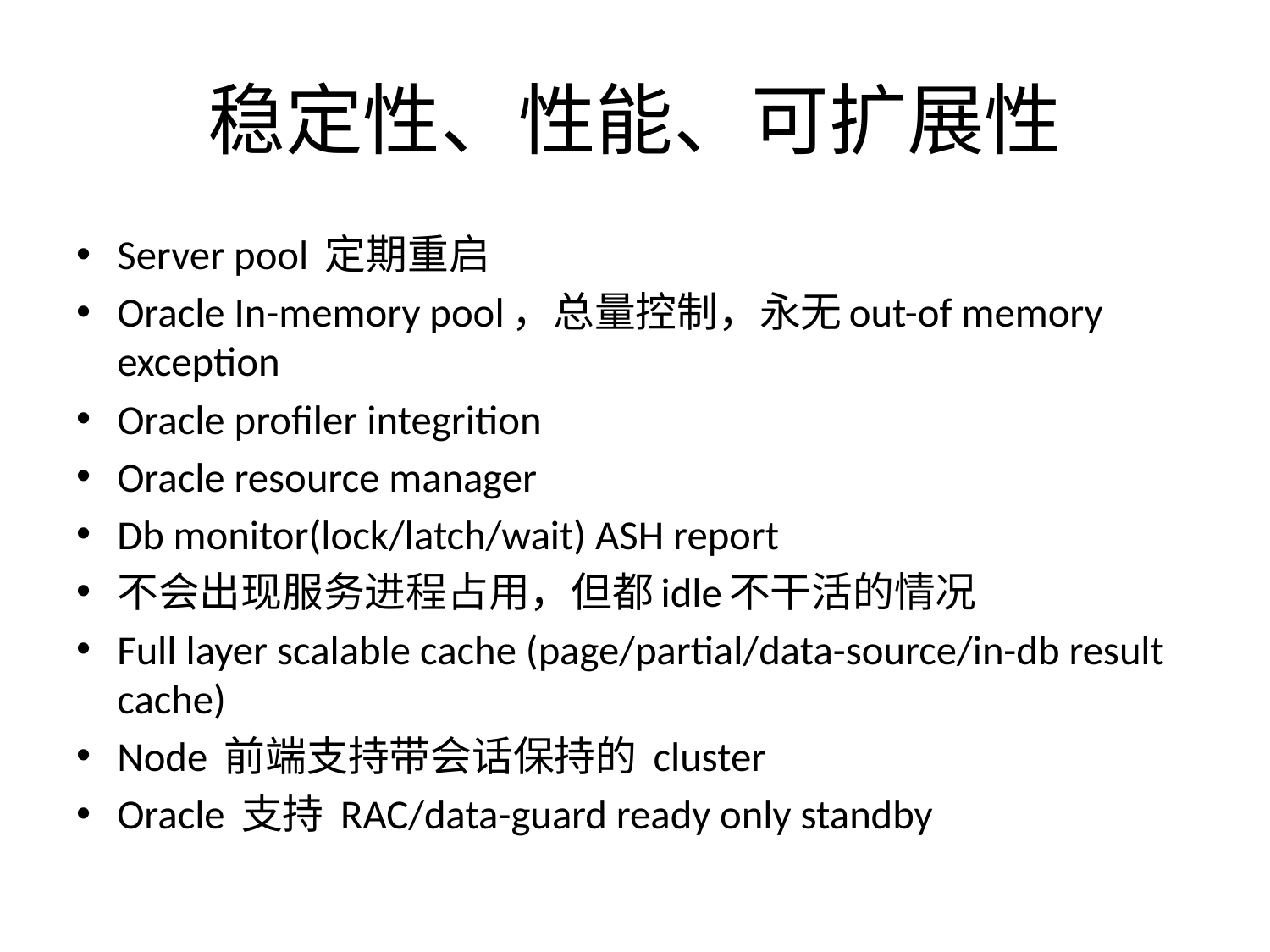

# 稳定性、性能、可扩展性
Server pool 定期重启
Oracle In-memory pool，总量控制，永无out-of memory exception
Oracle profiler integrition
Oracle resource manager
Db monitor(lock/latch/wait) ASH report
不会出现服务进程占用，但都idle不干活的情况
Full layer scalable cache (page/partial/data-source/in-db result cache)
Node 前端支持带会话保持的 cluster
Oracle 支持 RAC/data-guard ready only standby